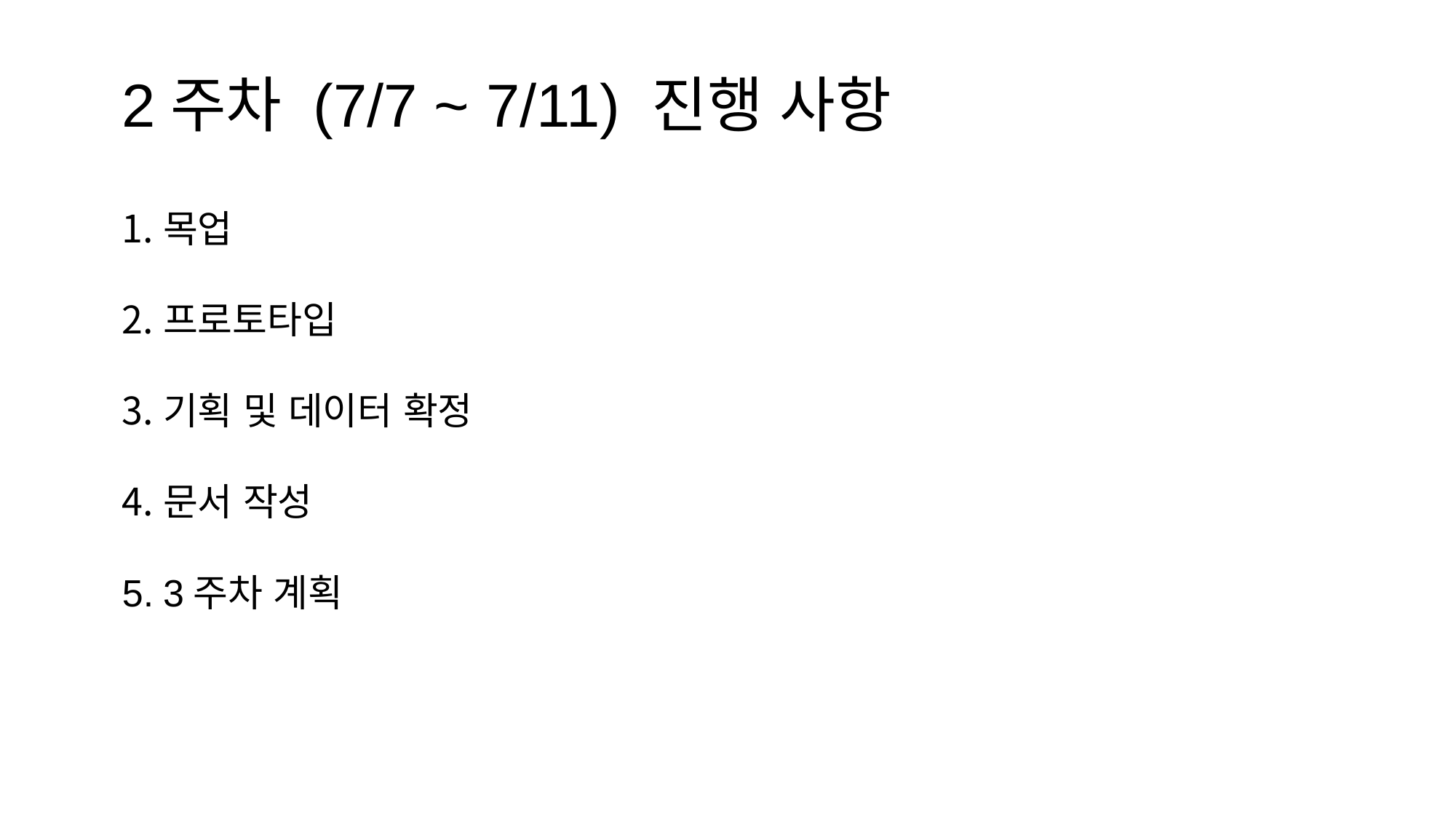

2주차 (7/7 ~ 7/11) 진행 사항

목업

프로토타입

기획 및 데이터 확정

문서 작성

3주차 계획